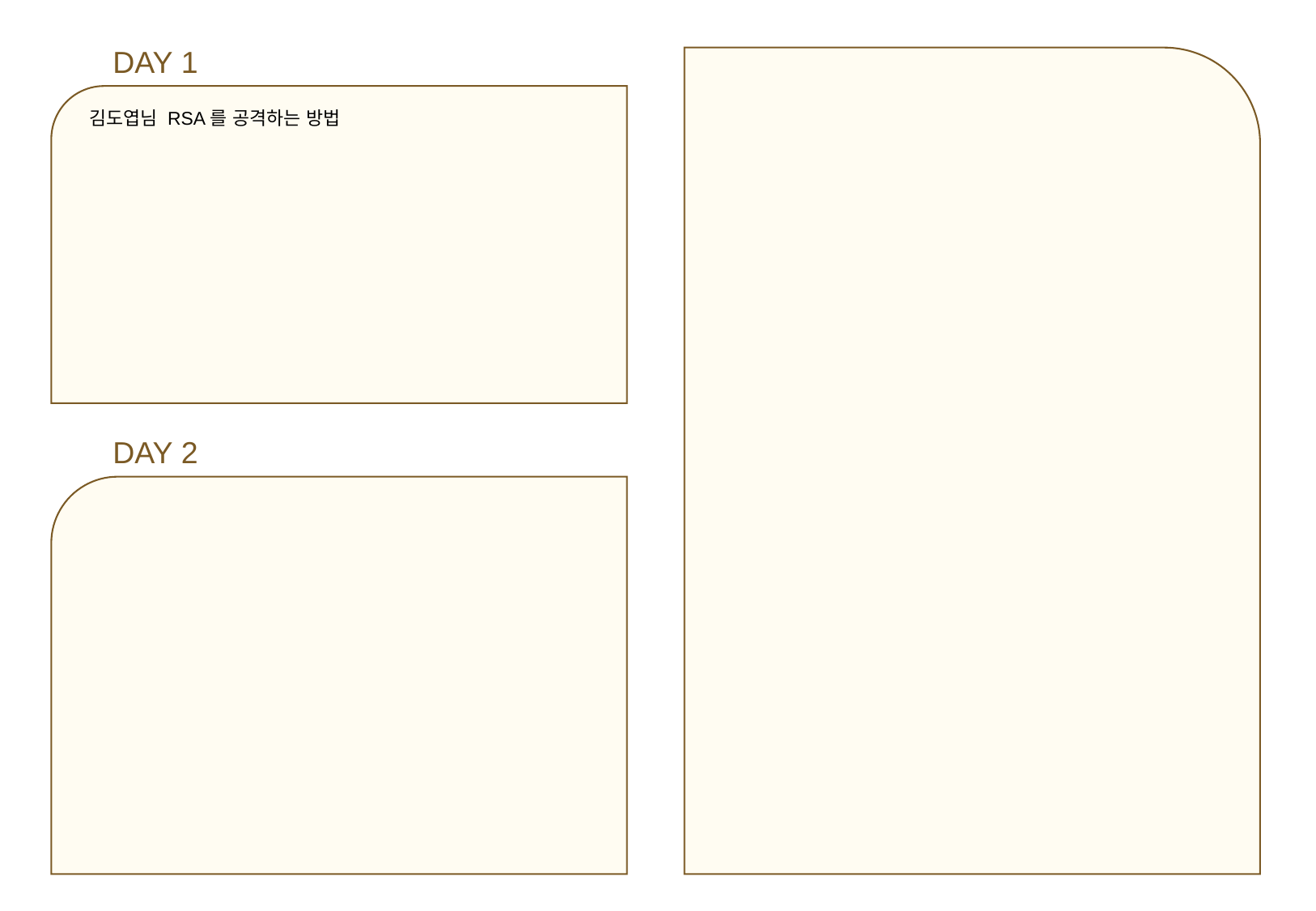

DAY 1

김도엽님 RSA를 공격하는 방법
DAY 2